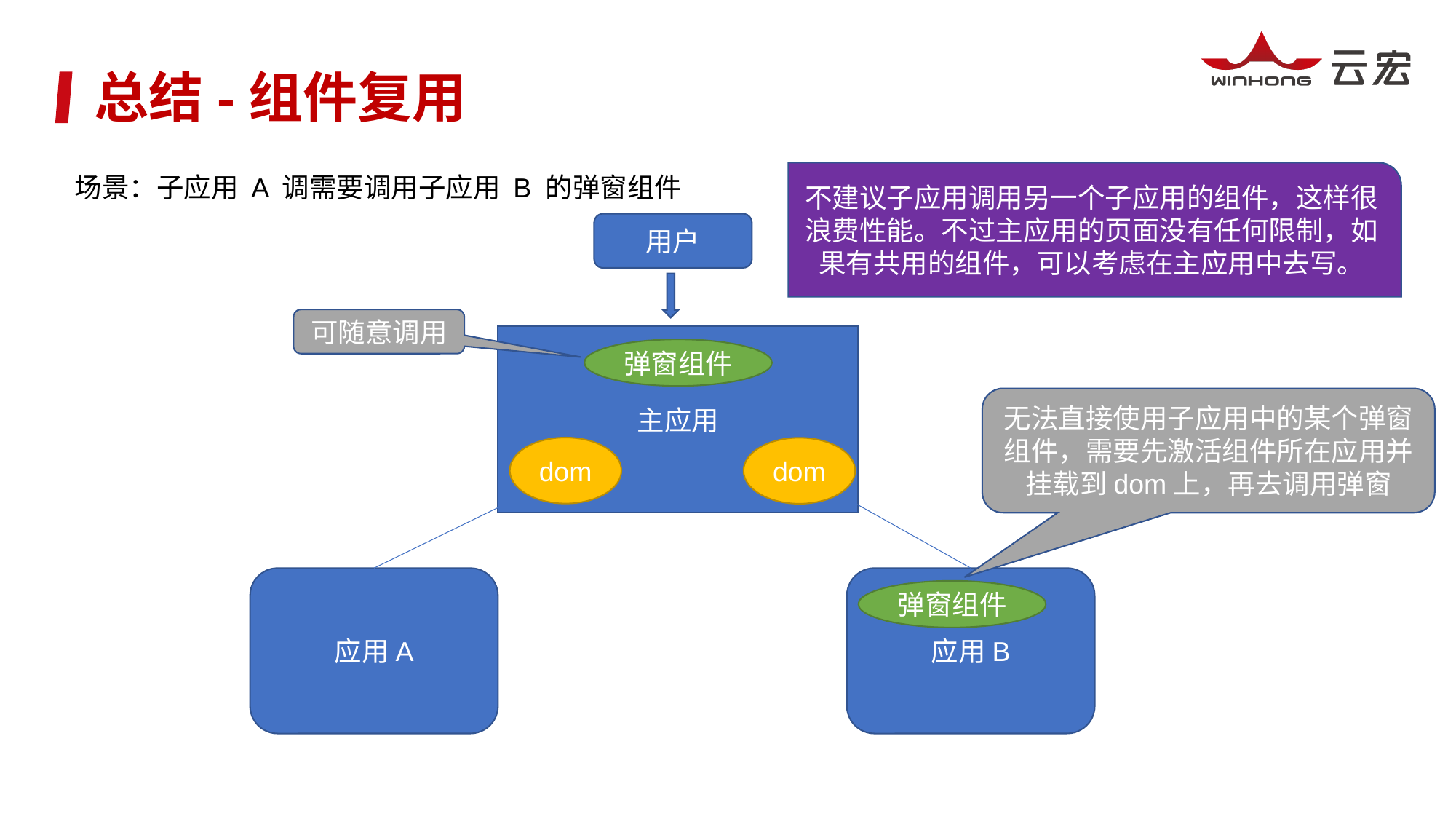

总结-组件复用

不建议子应用调用另一个子应用的组件，这样很浪费性能。不过主应用的页面没有任何限制，如果有共用的组件，可以考虑在主应用中去写。
场景：子应用 A 调需要调用子应用 B 的弹窗组件
用户

可随意调用
主应用
弹窗组件
无法直接使用子应用中的某个弹窗组件，需要先激活组件所在应用并挂载到dom上，再去调用弹窗
dom
dom
应用A
应用B
弹窗组件